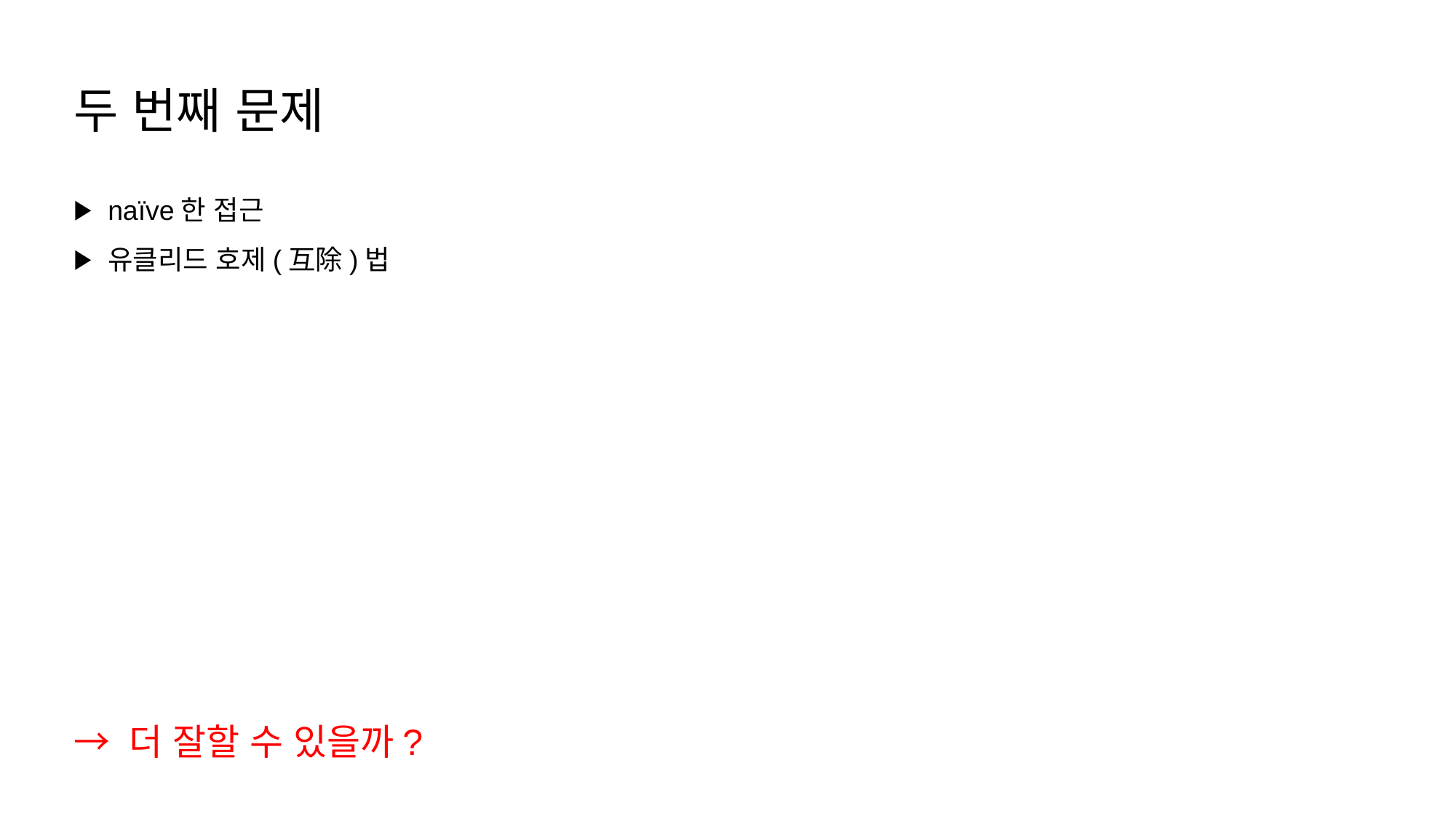

두 번째 문제
naïve한 접근
유클리드 호제(互除)법
→ 더 잘할 수 있을까?